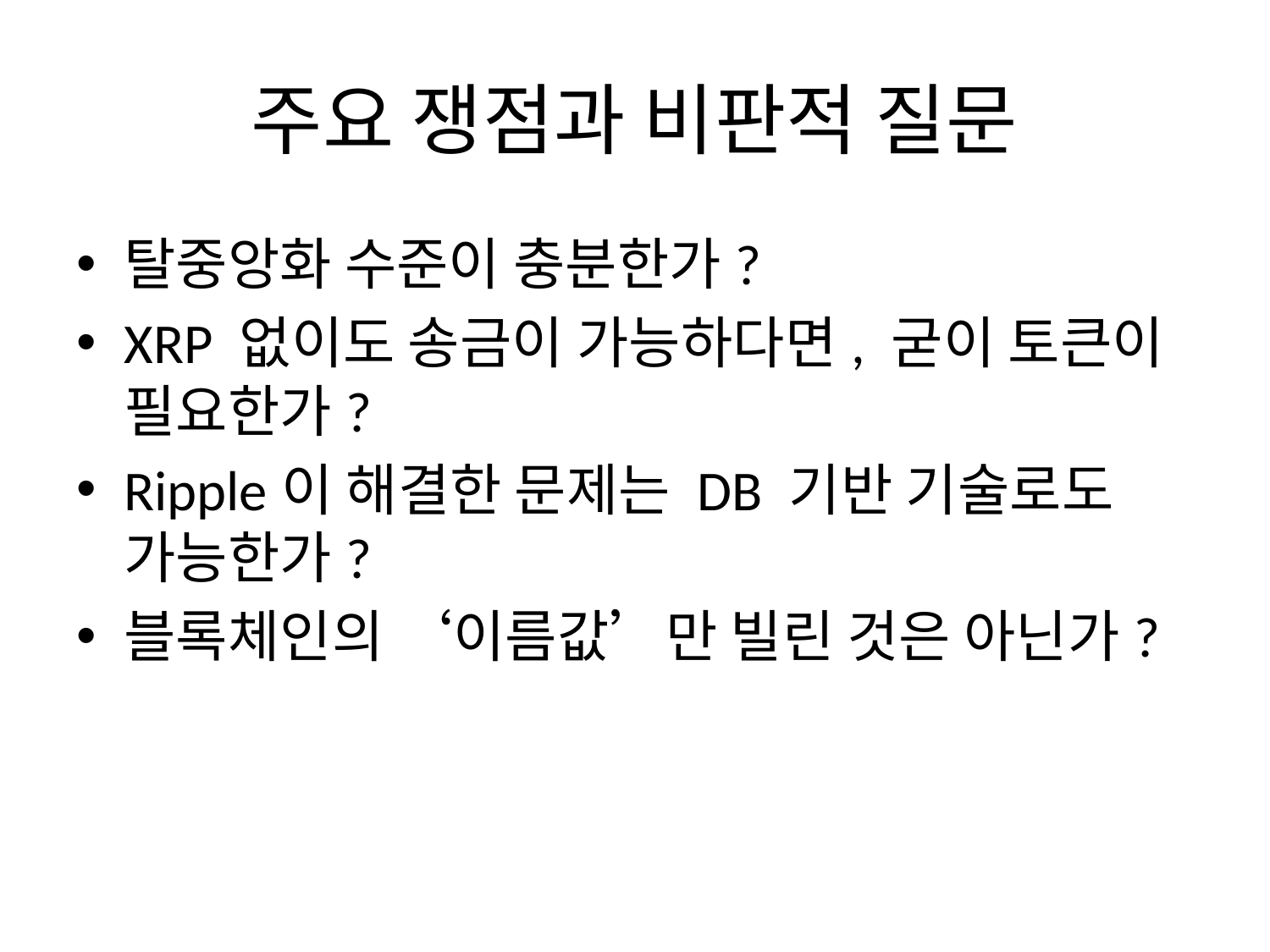

# 주요 쟁점과 비판적 질문
탈중앙화 수준이 충분한가?
XRP 없이도 송금이 가능하다면, 굳이 토큰이 필요한가?
Ripple이 해결한 문제는 DB 기반 기술로도 가능한가?
블록체인의 ‘이름값’만 빌린 것은 아닌가?